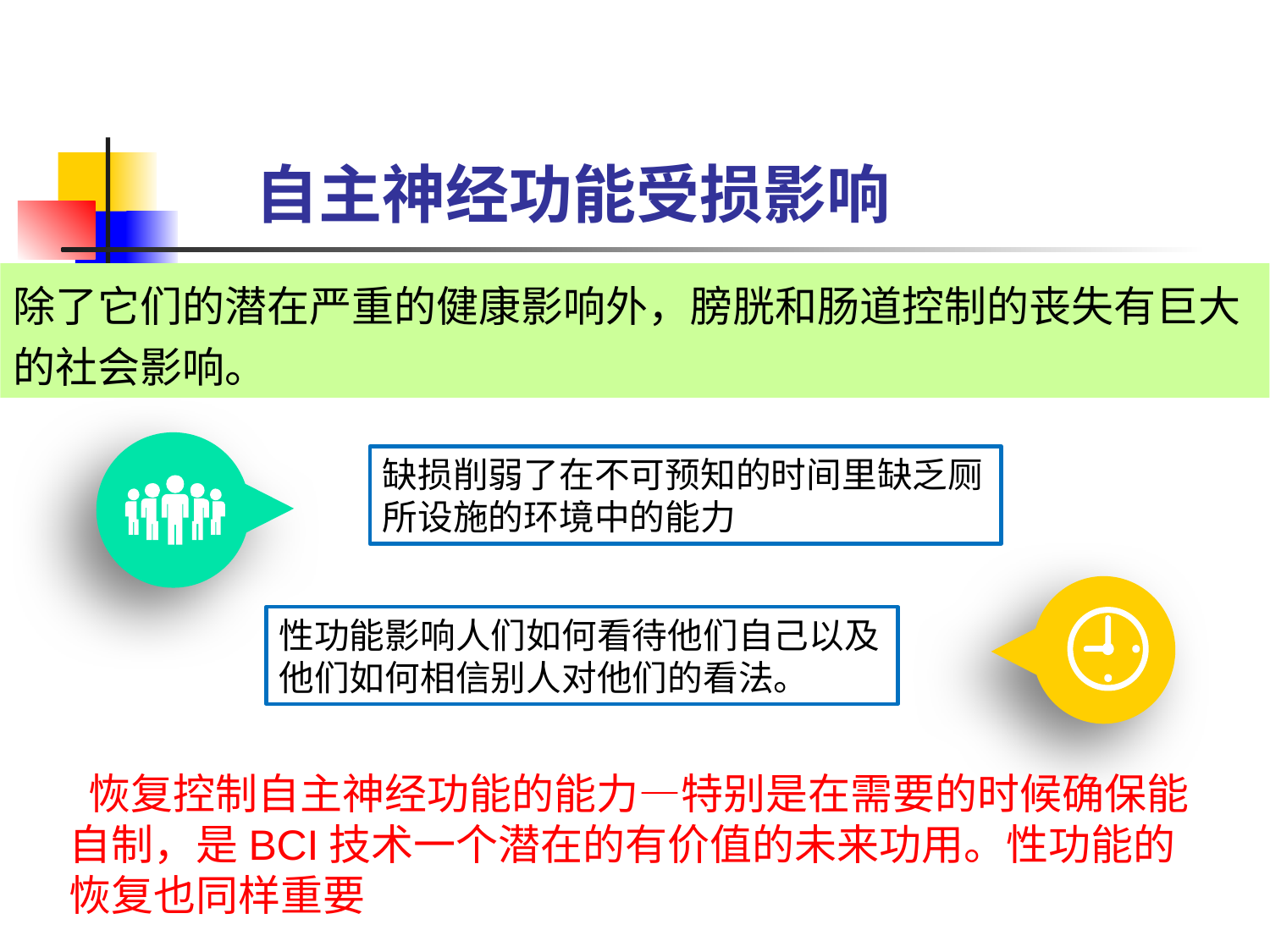

自主神经功能受损影响
除了它们的潜在严重的健康影响外，膀胱和肠道控制的丧失有巨大的社会影响。

缺损削弱了在不可预知的时间里缺乏厕所设施的环境中的能力

性功能影响人们如何看待他们自己以及他们如何相信别人对他们的看法。
 恢复控制自主神经功能的能力—特别是在需要的时候确保能自制，是BCI技术一个潜在的有价值的未来功用。性功能的恢复也同样重要